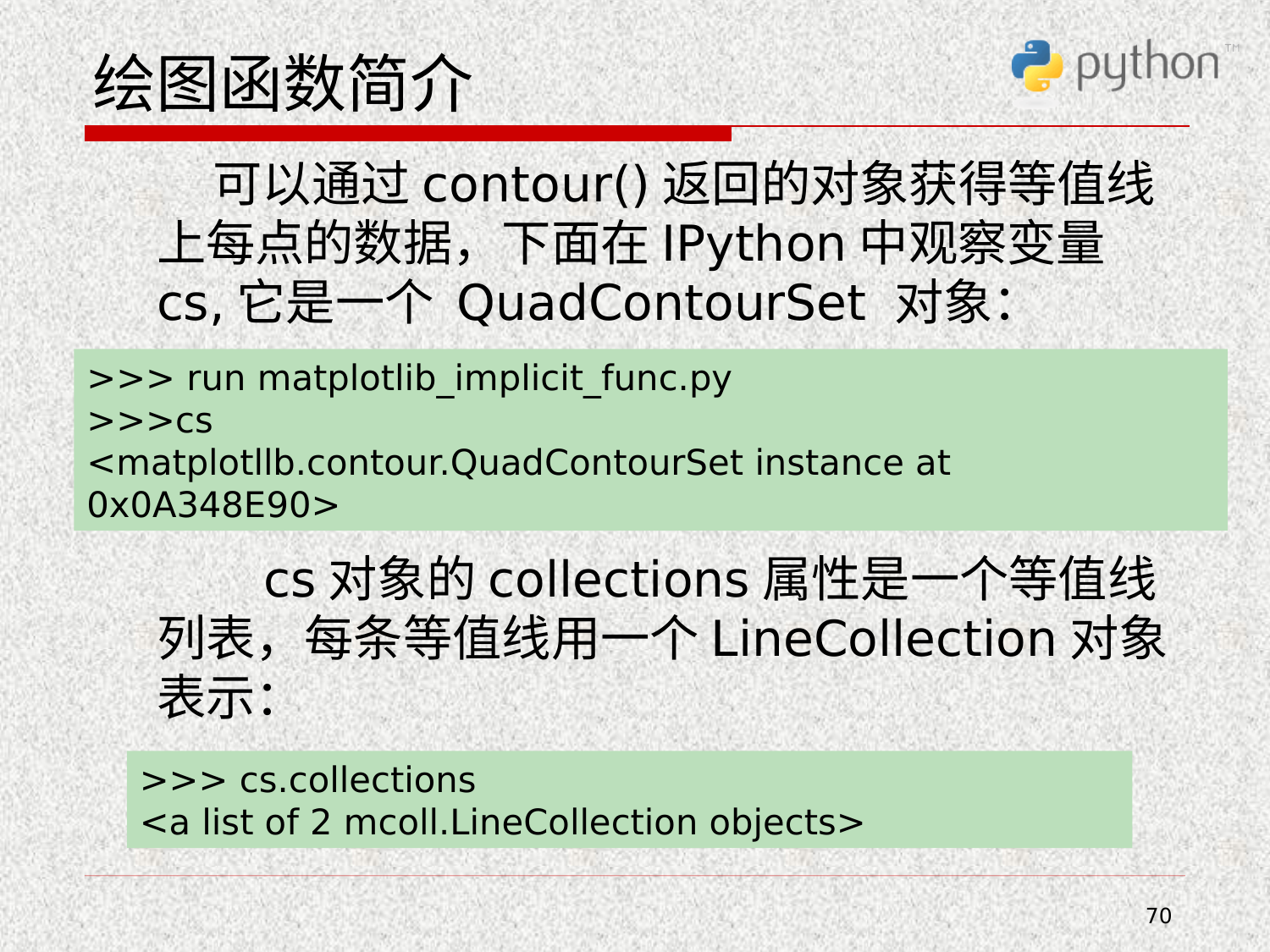

# 绘图函数简介
          可以通过contour()返回的对象获得等值线上每点的数据，下面在IPython中观察变量cs,它是一个 QuadContourSet 对象：

           cs对象的collections属性是一个等值线列表，每条等值线用一个LineCollection对象表示：

>>> run matplotlib_implicit_func.py
>>>cs
<matplotllb.contour.QuadContourSet instance at 0x0A348E90>
>>> cs.collections
<a list of 2 mcoll.LineCollection objects>
70